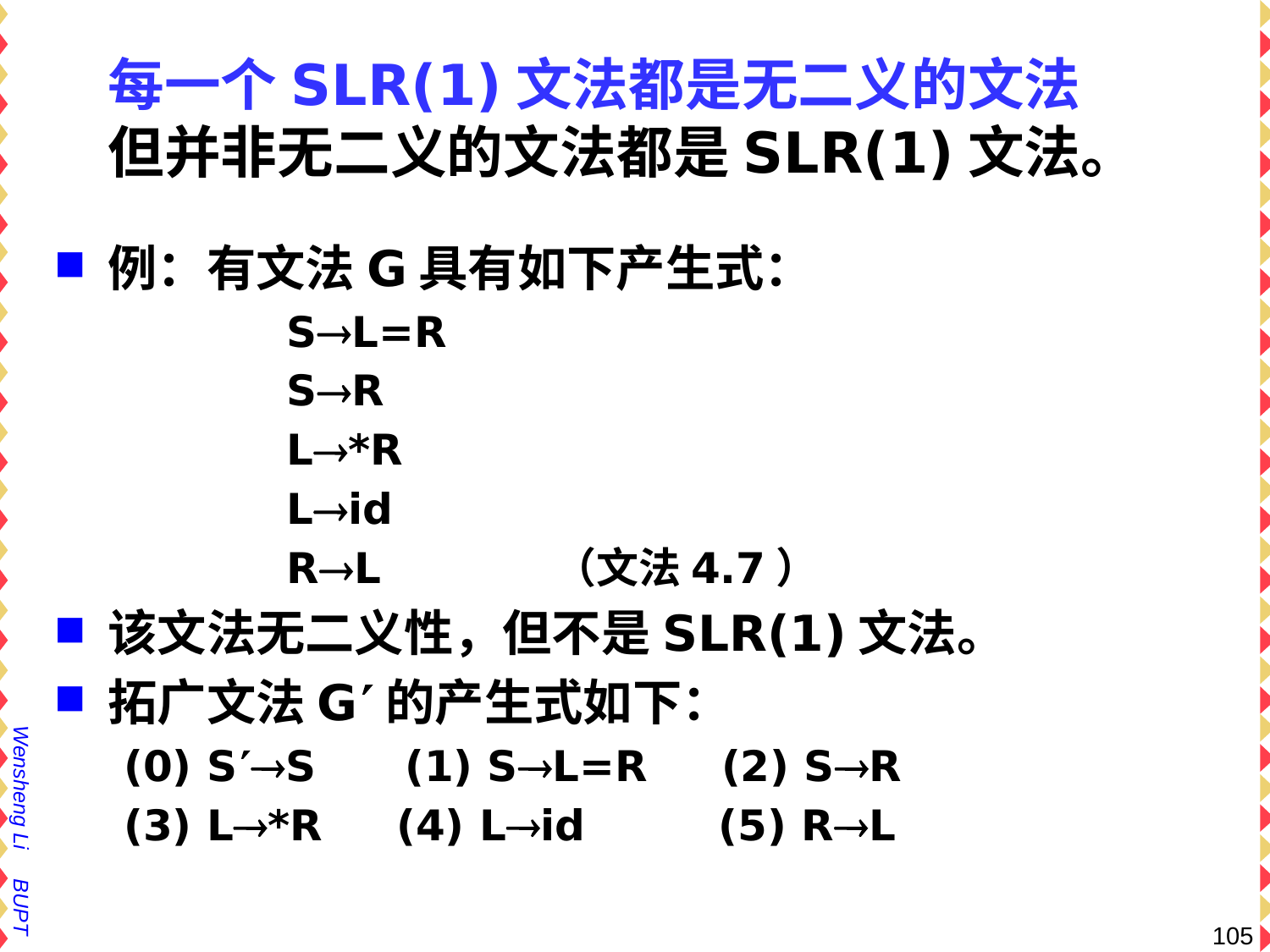

# 每一个SLR(1)文法都是无二义的文法 但并非无二义的文法都是SLR(1)文法。
例：有文法G具有如下产生式：
           S→L=R
           S→R
           L→*R
           L→id
           R→L           （文法4.7）
该文法无二义性，但不是SLR(1)文法。
拓广文法G′的产生式如下：
(0) S′→S      (1) S→L=R     (2) S→R
(3) L→*R     (4) L→id         (5) R→L
105